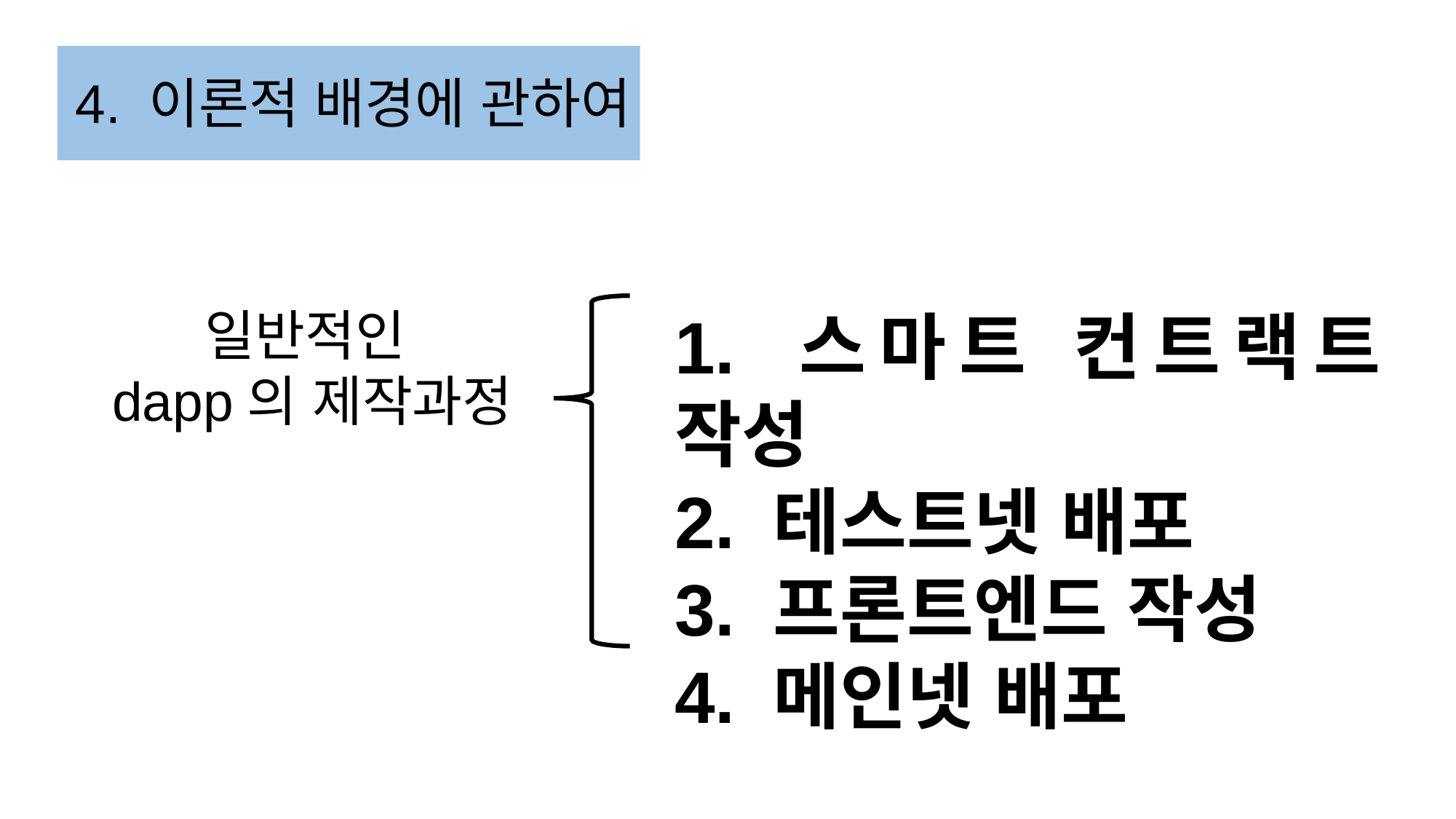

4. 이론적 배경에 관하여
일반적인
dapp의 제작과정

1. 스마트 컨트랙트 작성
2. 테스트넷 배포
3. 프론트엔드 작성
4. 메인넷 배포